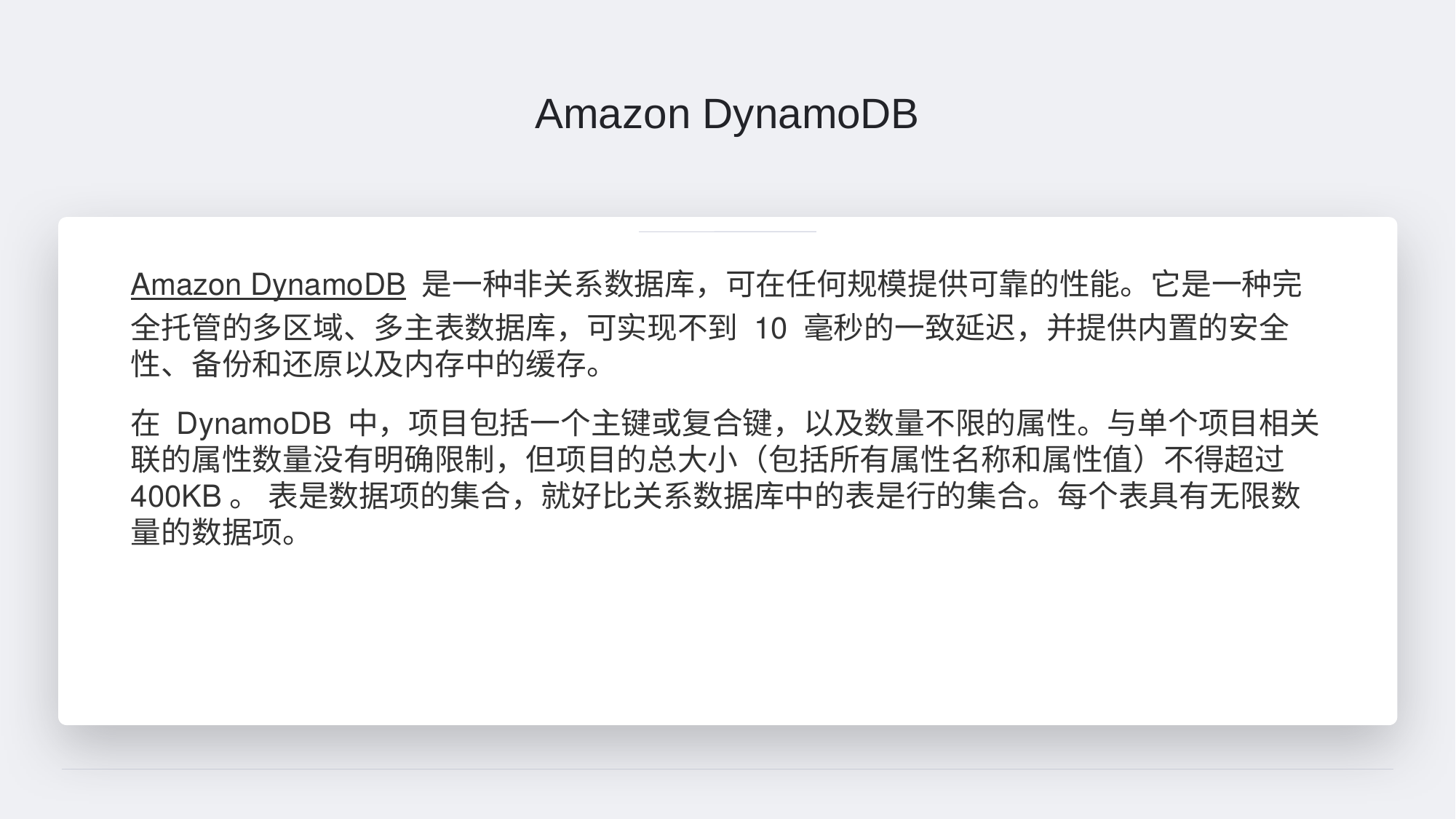

Amazon DynamoDB

Amazon DynamoDB 是一种非关系数据库，可在任何规模提供可靠的性能。它是一种完全托管的多区域、多主表数据库，可实现不到 10 毫秒的一致延迟，并提供内置的安全性、备份和还原以及内存中的缓存。
在 DynamoDB 中，项目包括一个主键或复合键，以及数量不限的属性。与单个项目相关联的属性数量没有明确限制，但项目的总大小（包括所有属性名称和属性值）不得超过 400KB。 表是数据项的集合，就好比关系数据库中的表是行的集合。每个表具有无限数量的数据项。